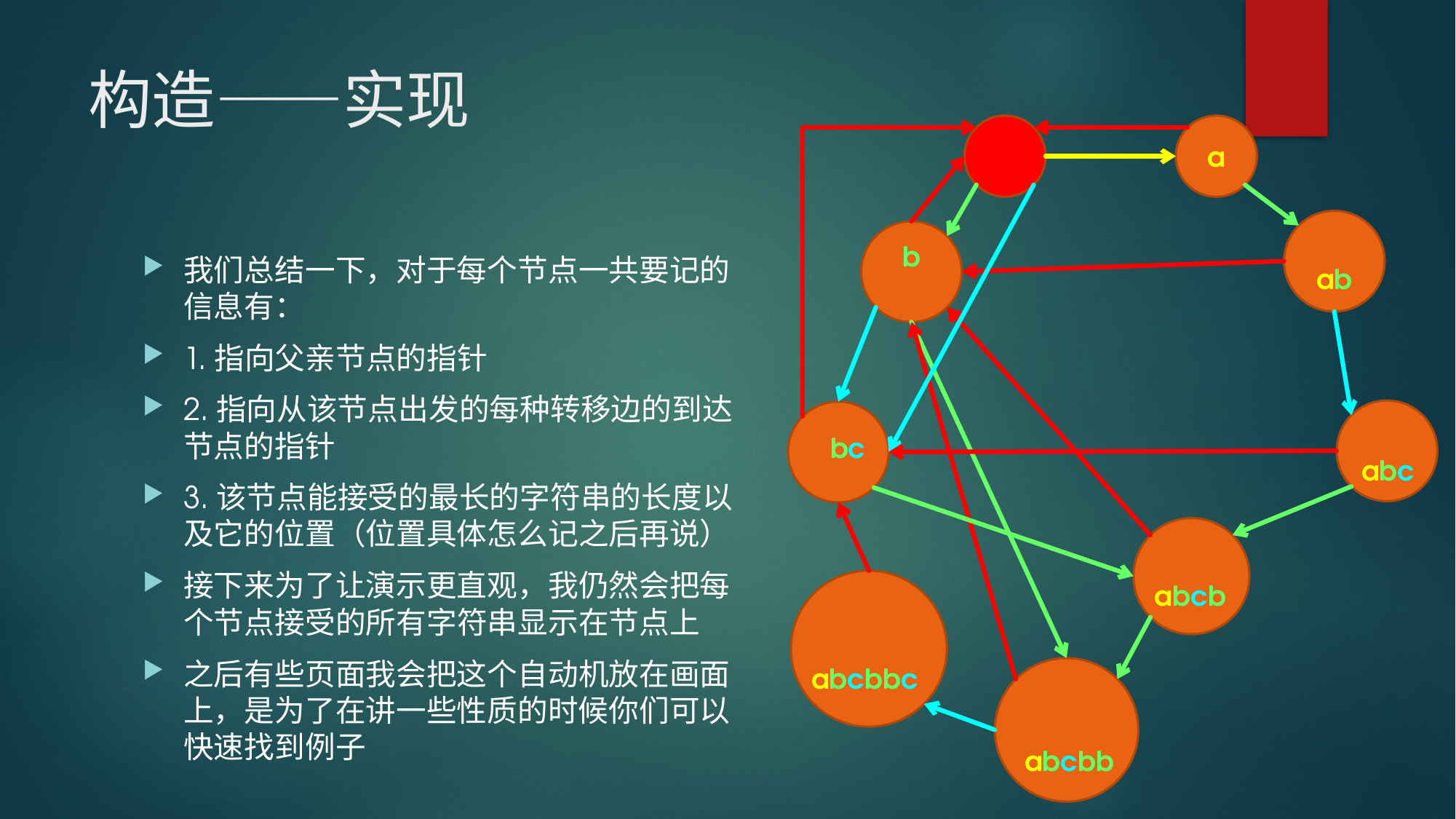

# 构造——实现

a

b
我们总结一下，对于每个节点一共要记的信息有：
1.指向父亲节点的指针
2.指向从该节点出发的每种转移边的到达节点的指针
3.该节点能接受的最长的字符串的长度以及它的位置（位置具体怎么记之后再说）
接下来为了让演示更直观，我仍然会把每个节点接受的所有字符串显示在节点上
之后有些页面我会把这个自动机放在画面上，是为了在讲一些性质的时候你们可以快速找到例子

ab

bc
abc

abcb
abcbbc

abcbb